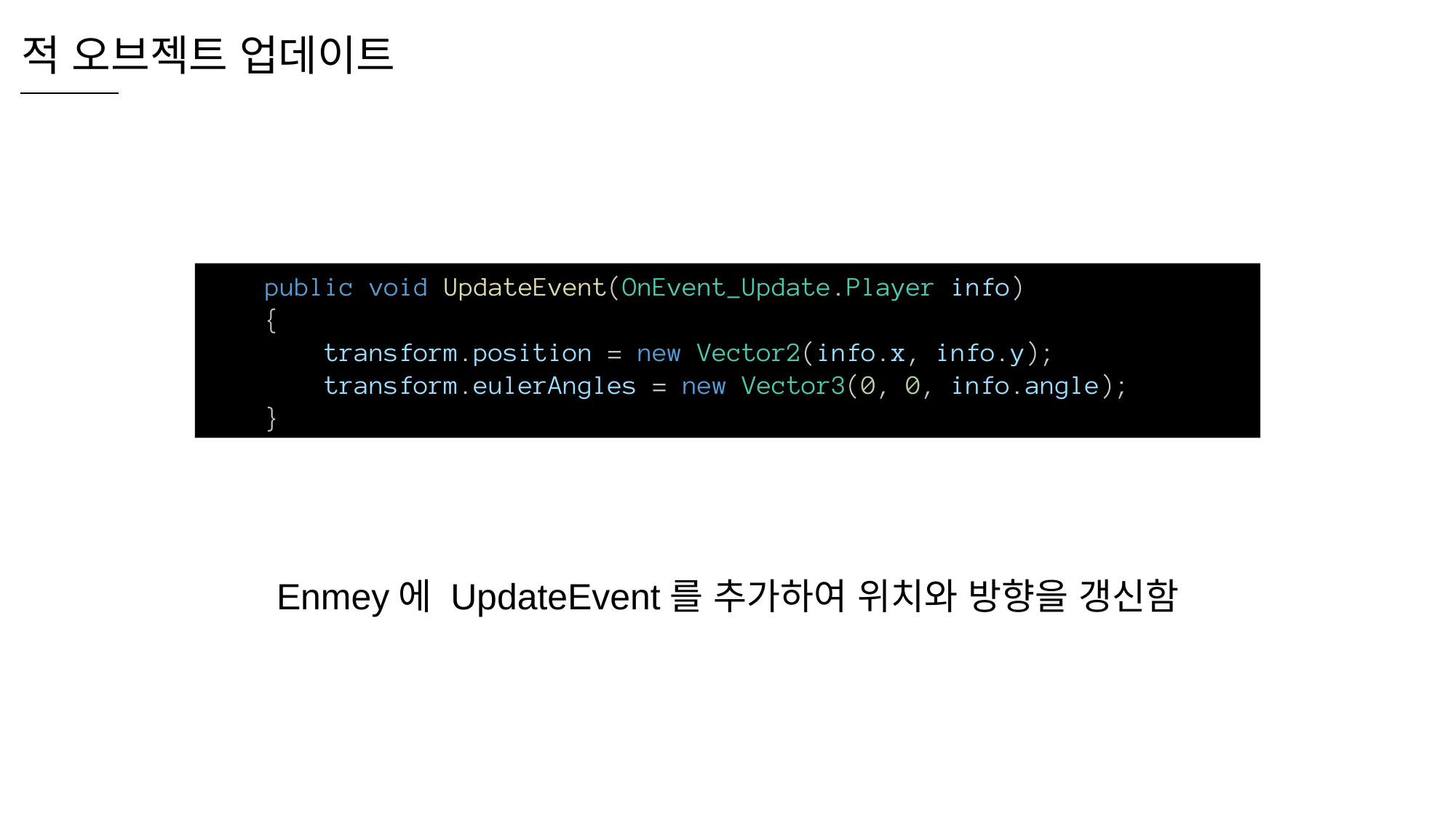

적 오브젝트 업데이트
    public void UpdateEvent(OnEvent_Update.Player info)
    {
        transform.position = new Vector2(info.x, info.y);
        transform.eulerAngles = new Vector3(0, 0, info.angle);
    }
Enmey에 UpdateEvent를 추가하여 위치와 방향을 갱신함